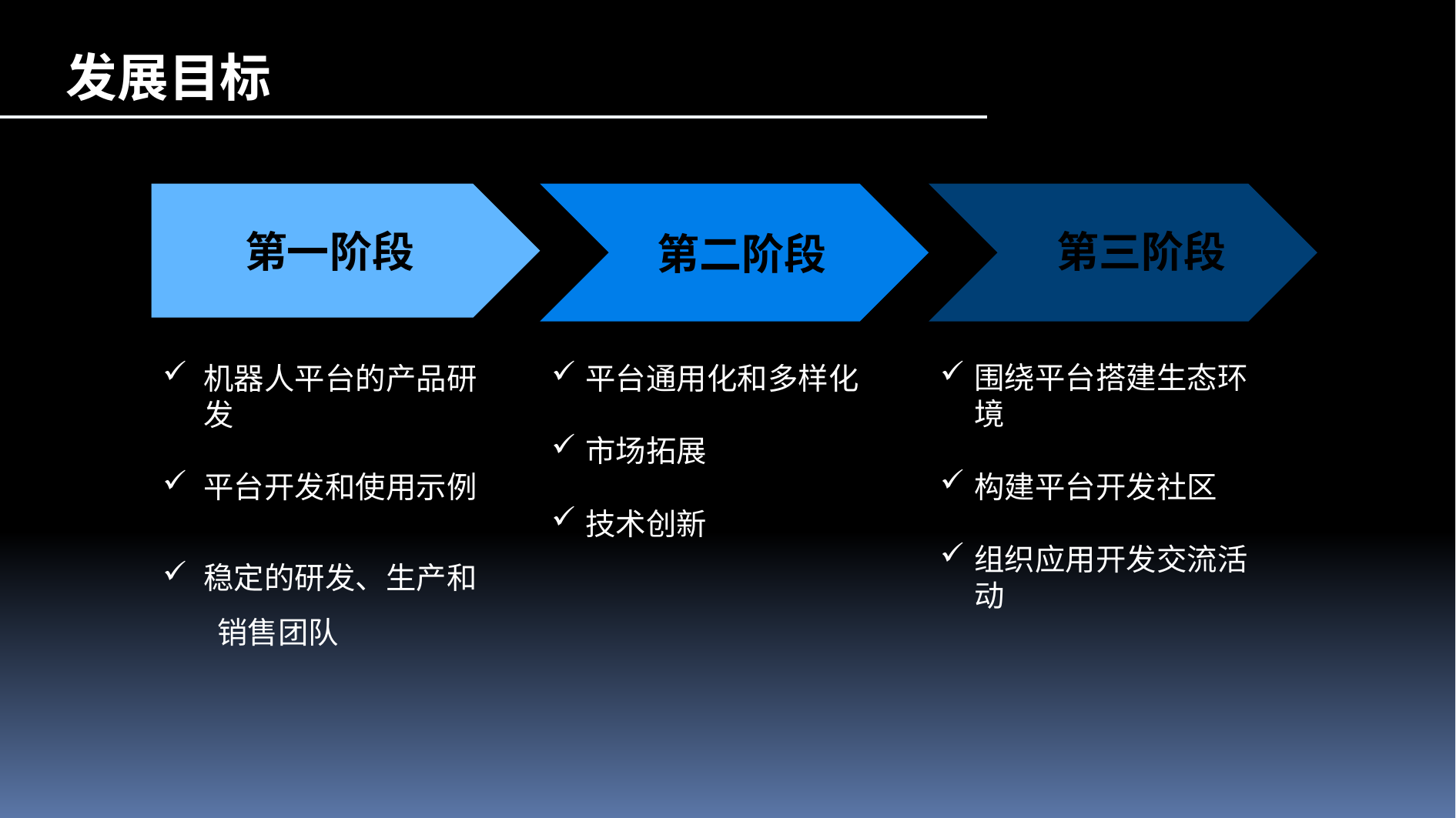

发展目标

第一阶段
第三阶段
第二阶段
围绕平台搭建生态环境

构建平台开发社区

组织应用开发交流活动

平台通用化和多样化

市场拓展

技术创新

机器人平台的产品研发

平台开发和使用示例

稳定的研发、生产和
       销售团队